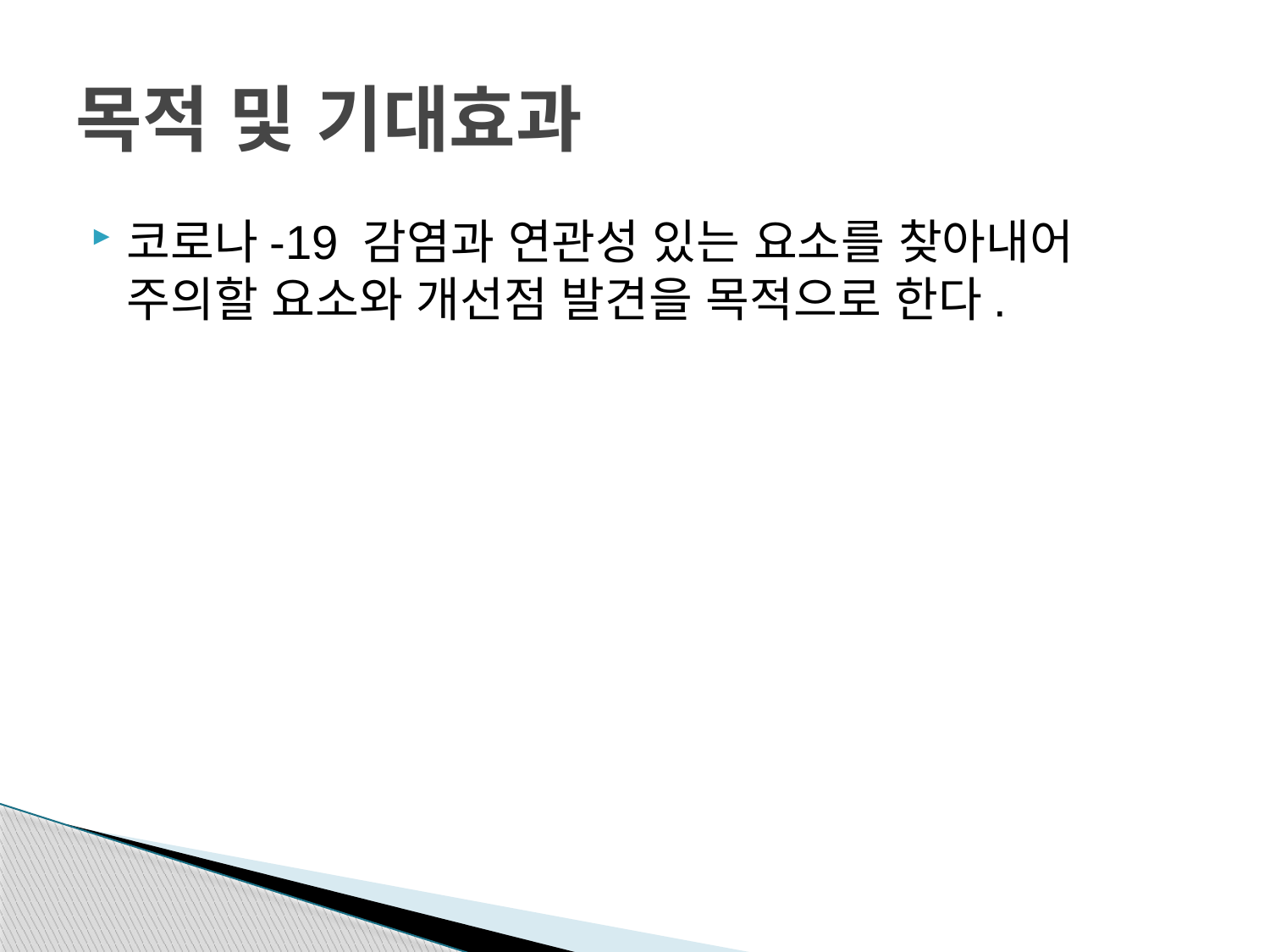

# 목적 및 기대효과
코로나-19 감염과 연관성 있는 요소를 찾아내어 주의할 요소와 개선점 발견을 목적으로 한다.